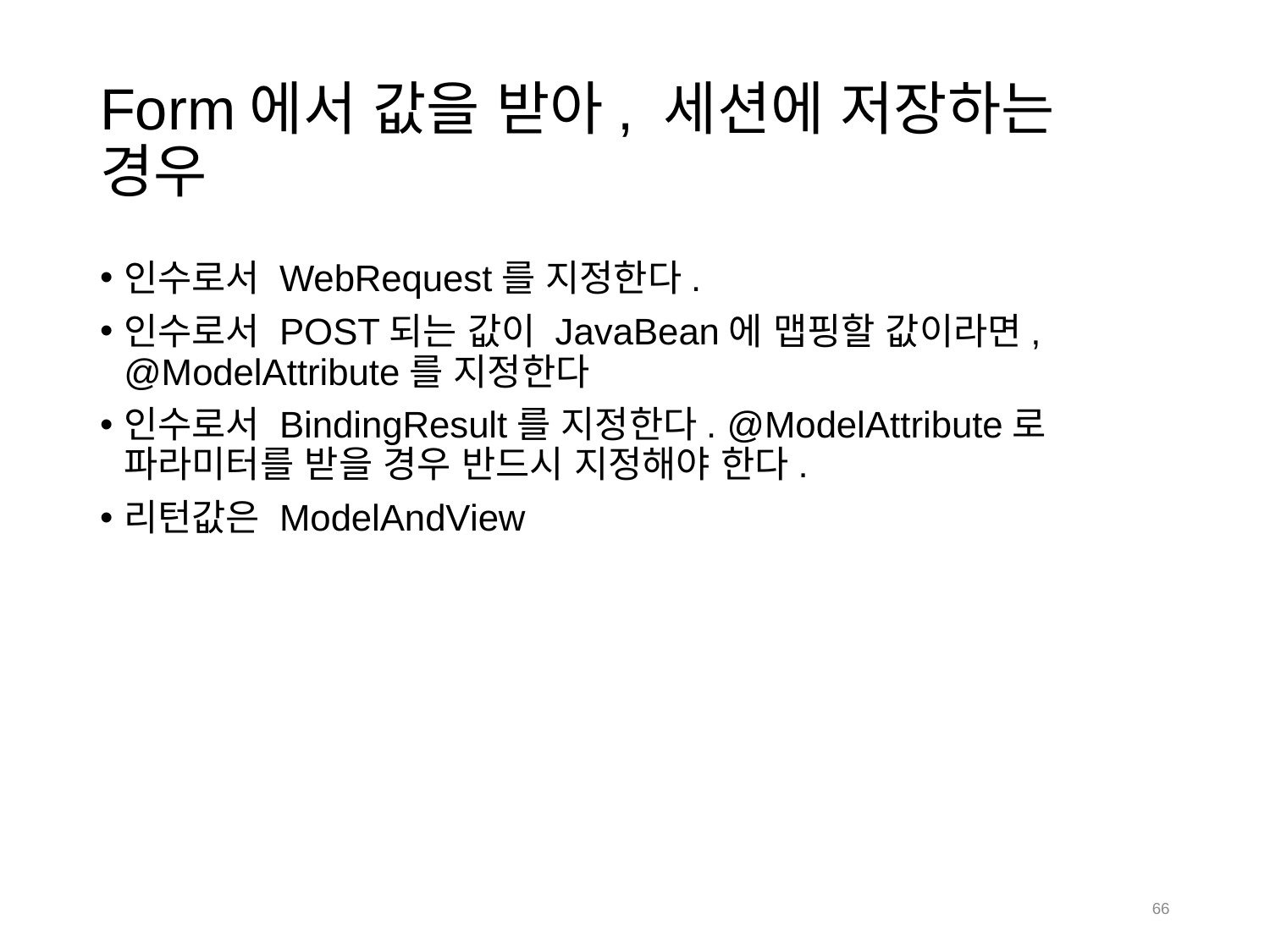

# Form에서 값을 받아, 세션에 저장하는 경우
인수로서 WebRequest를 지정한다.
인수로서 POST되는 값이 JavaBean에 맵핑할 값이라면, @ModelAttribute를 지정한다
인수로서 BindingResult를 지정한다. @ModelAttribute로 파라미터를 받을 경우 반드시 지정해야 한다.
리턴값은 ModelAndView

66